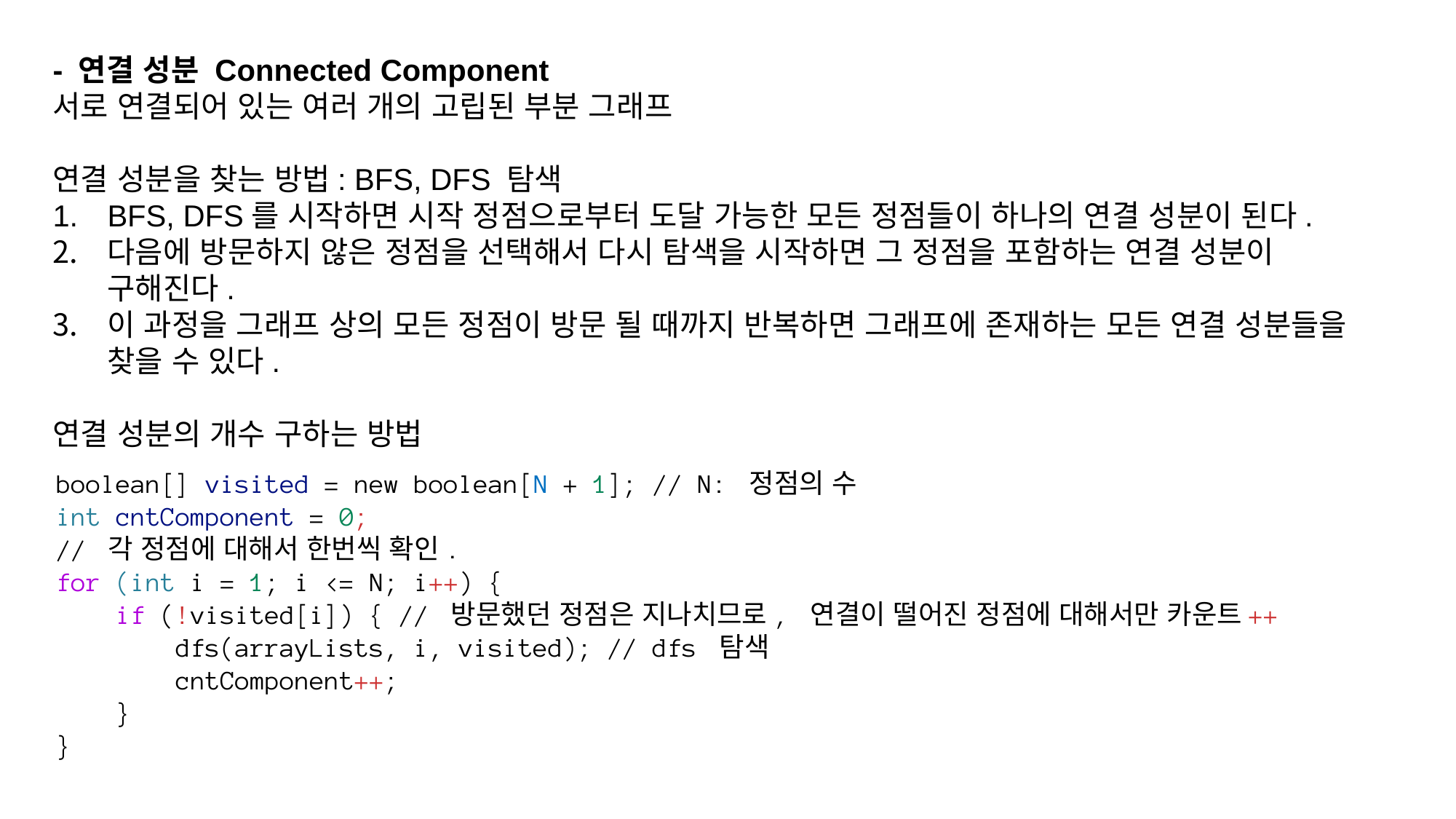

- 연결 성분 Connected Component
서로 연결되어 있는 여러 개의 고립된 부분 그래프

연결 성분을 찾는 방법: BFS, DFS 탐색
BFS, DFS를 시작하면 시작 정점으로부터 도달 가능한 모든 정점들이 하나의 연결 성분이 된다.
다음에 방문하지 않은 정점을 선택해서 다시 탐색을 시작하면 그 정점을 포함하는 연결 성분이 구해진다.
이 과정을 그래프 상의 모든 정점이 방문 될 때까지 반복하면 그래프에 존재하는 모든 연결 성분들을 찾을 수 있다.

연결 성분의 개수 구하는 방법
boolean[] visited = new boolean[N + 1]; // N: 정점의 수
int cntComponent = 0;
// 각 정점에 대해서 한번씩 확인.
for (int i = 1; i <= N; i++) {
    if (!visited[i]) { // 방문했던 정점은 지나치므로, 연결이 떨어진 정점에 대해서만 카운트++
        dfs(arrayLists, i, visited); // dfs 탐색
        cntComponent++;
    }
}